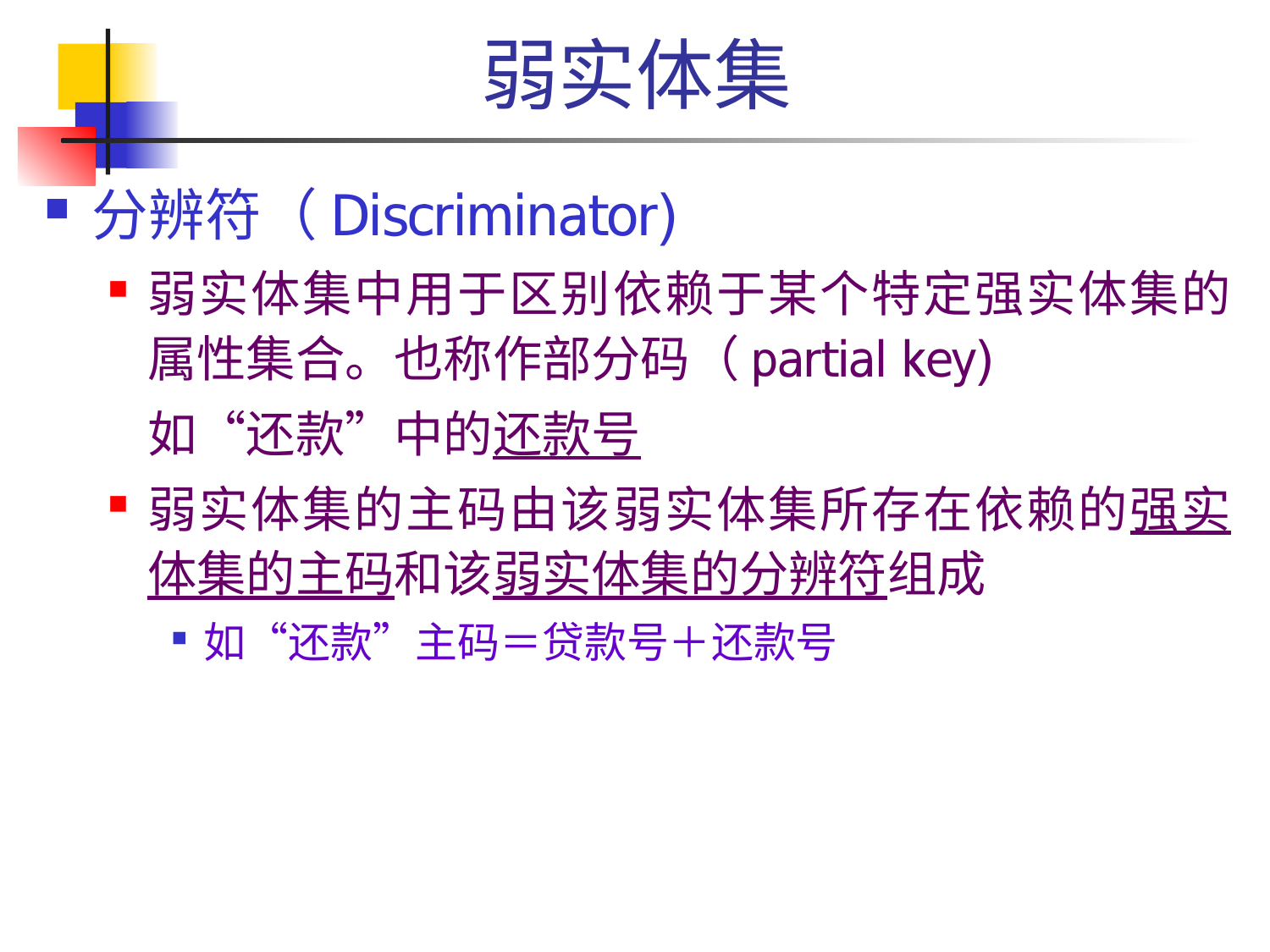

# 弱实体集
分辨符（Discriminator)
弱实体集中用于区别依赖于某个特定强实体集的属性集合。也称作部分码（partial key)
	如“还款”中的还款号
弱实体集的主码由该弱实体集所存在依赖的强实体集的主码和该弱实体集的分辨符组成
如“还款”主码＝贷款号＋还款号